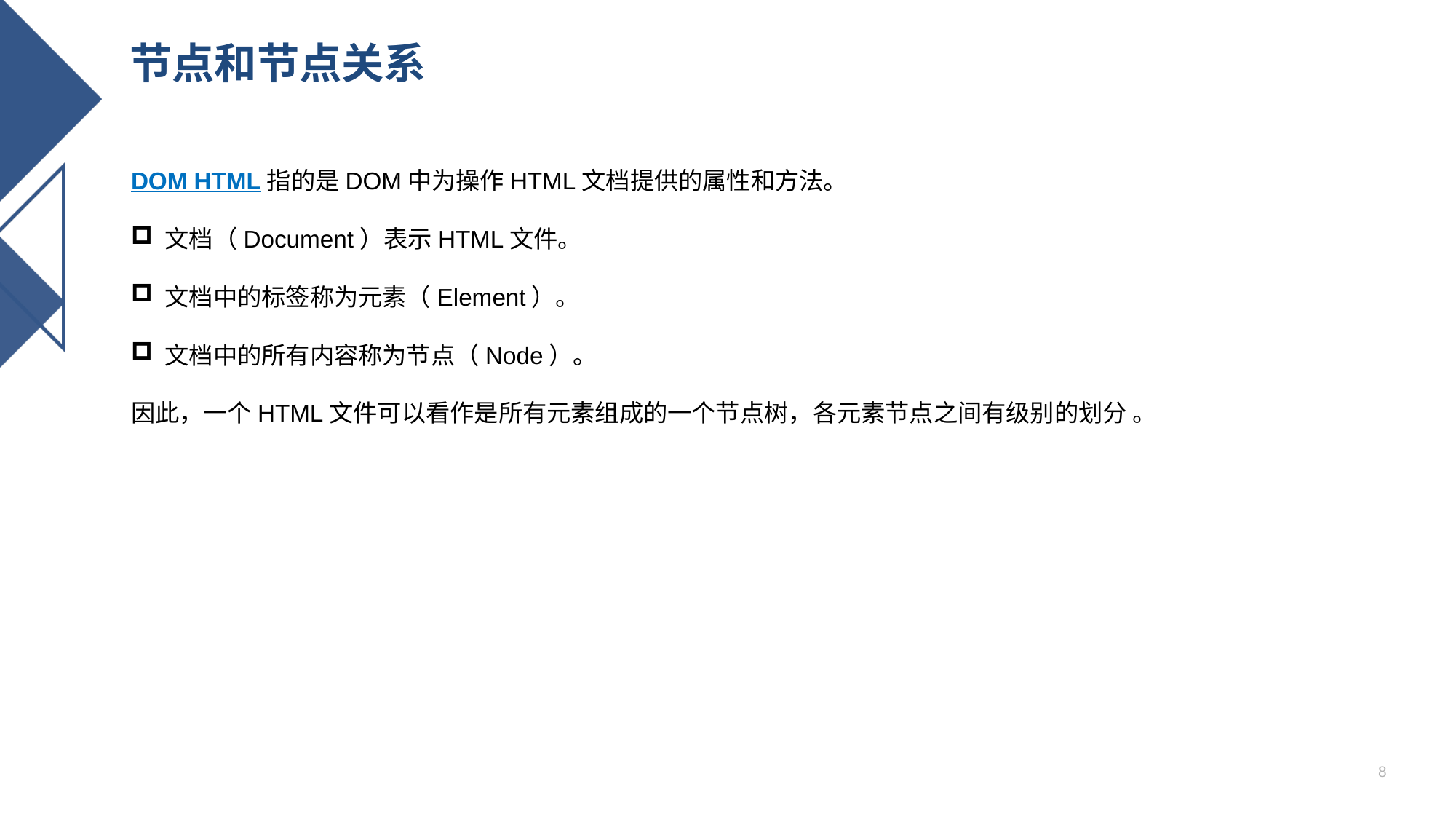

# 节点和节点关系
DOM HTML指的是DOM中为操作HTML文档提供的属性和方法。
文档（Document）表示HTML文件。
文档中的标签称为元素（Element）。
文档中的所有内容称为节点（Node）。
因此，一个HTML文件可以看作是所有元素组成的一个节点树，各元素节点之间有级别的划分 。
8